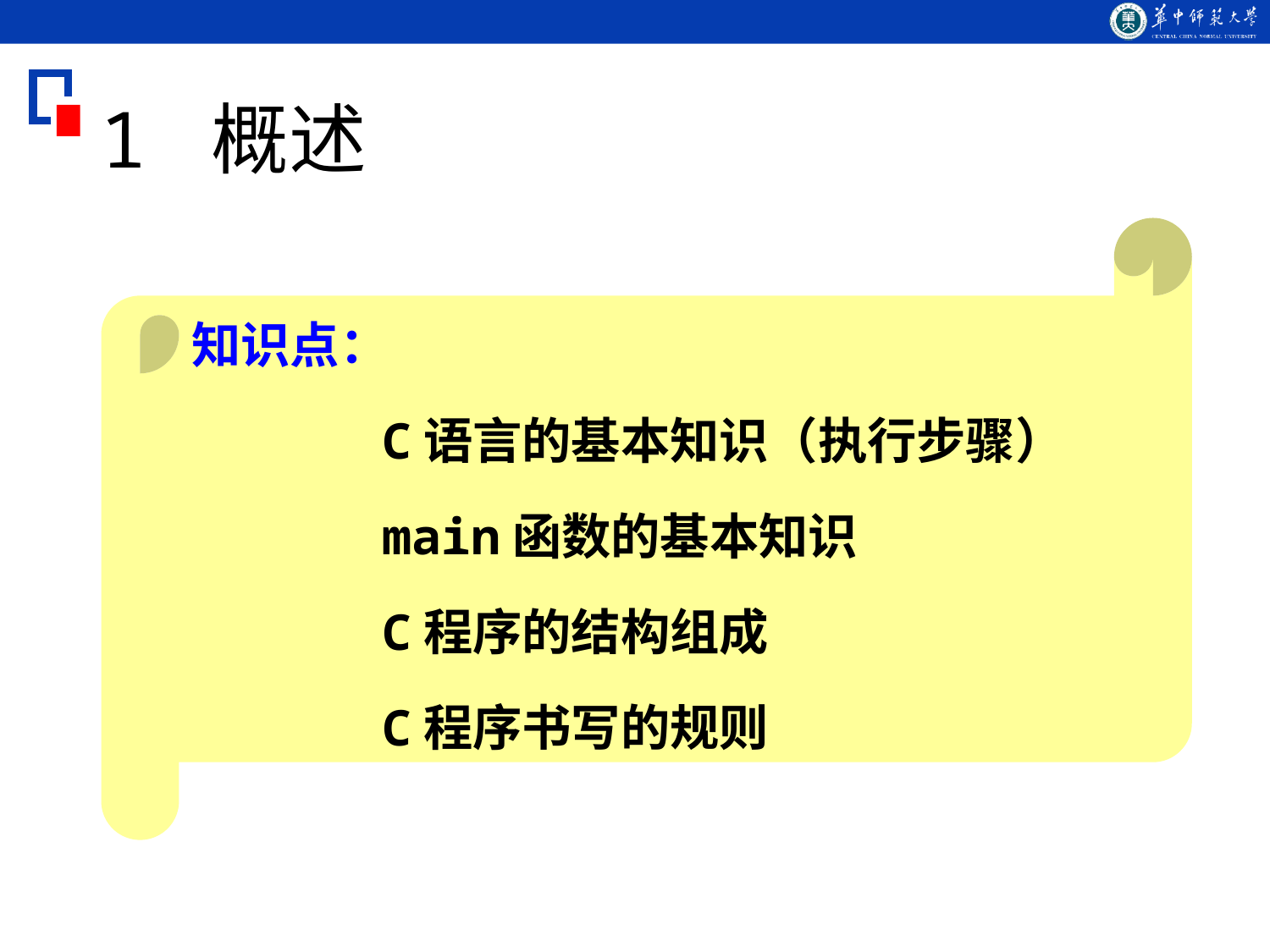

# 1 概述
知识点：
		C语言的基本知识（执行步骤）
		main函数的基本知识
		C程序的结构组成
		C程序书写的规则